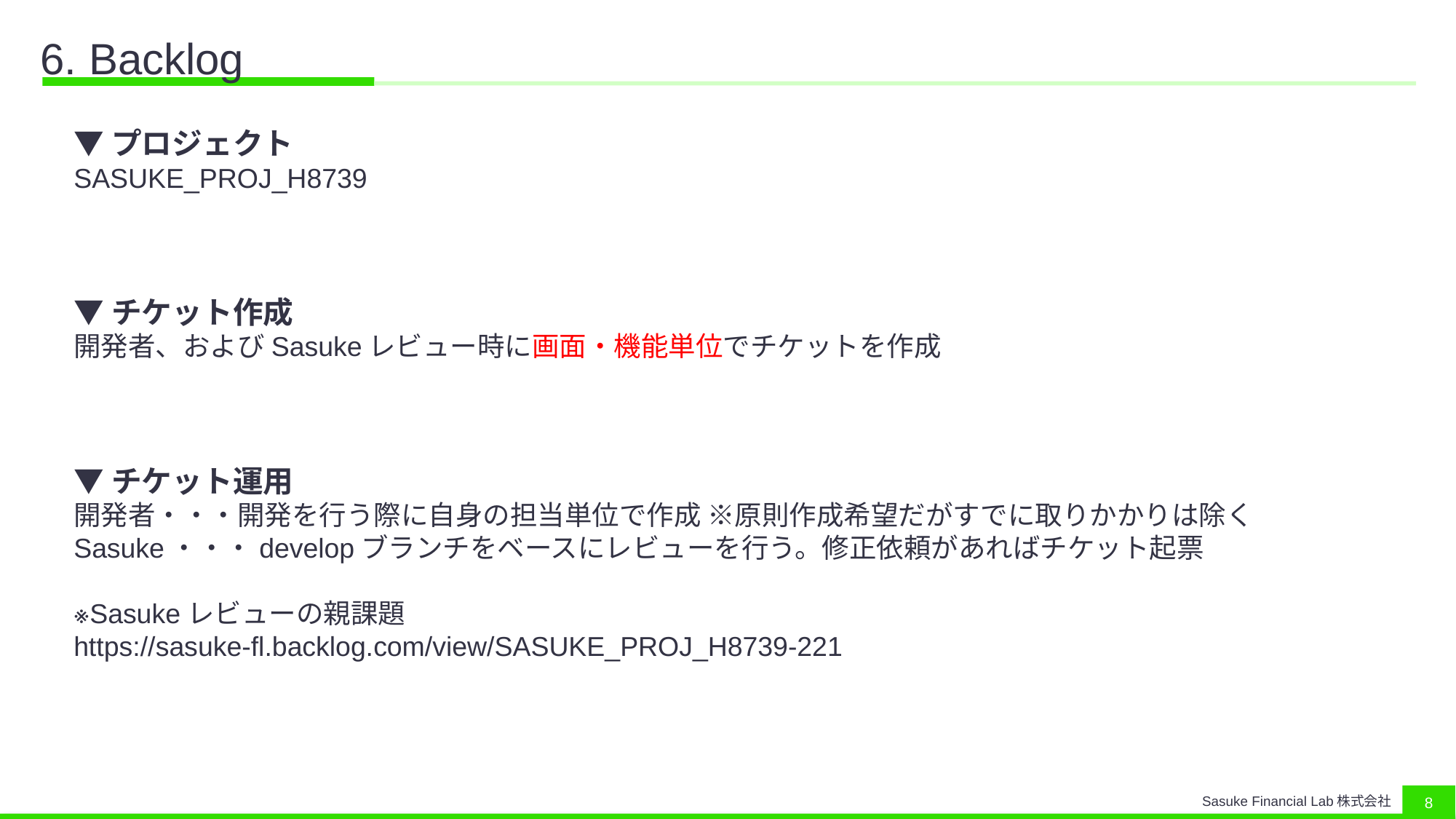

# 6. Backlog
▼プロジェクト
SASUKE_PROJ_H8739
▼チケット作成
開発者、およびSasukeレビュー時に画面・機能単位でチケットを作成
▼チケット運用
開発者・・・開発を行う際に自身の担当単位で作成 ※原則作成希望だがすでに取りかかりは除く
Sasuke・・・developブランチをベースにレビューを行う。修正依頼があればチケット起票

※Sasukeレビューの親課題
https://sasuke-fl.backlog.com/view/SASUKE_PROJ_H8739-221
8
Sasuke Financial Lab株式会社